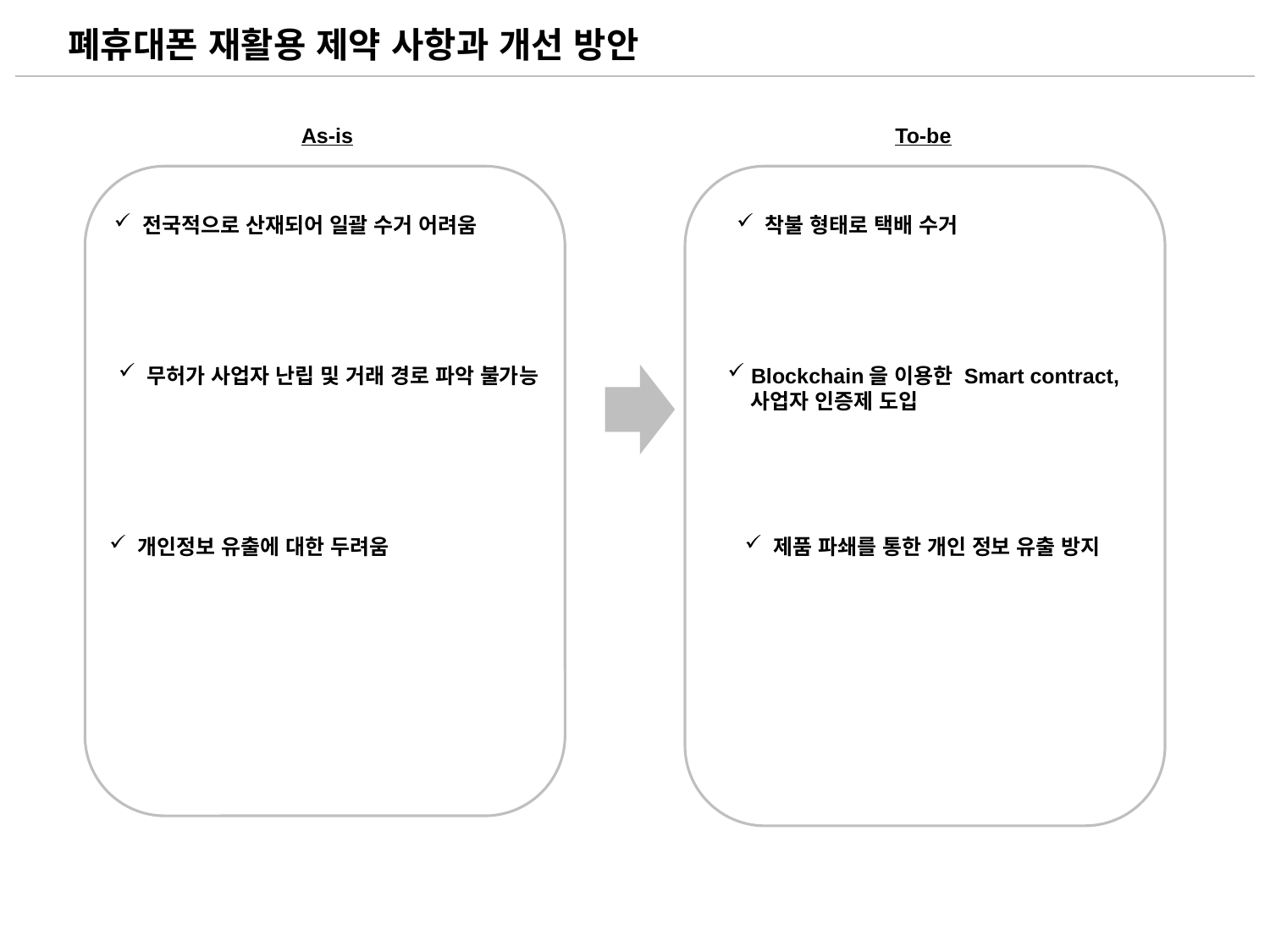

폐휴대폰 재활용 제약 사항과 개선 방안
As-is
To-be

 전국적으로 산재되어 일괄 수거 어려움
 착불 형태로 택배 수거
 무허가 사업자 난립 및 거래 경로 파악 불가능
 Blockchain을 이용한 Smart contract,
   사업자 인증제 도입

 개인정보 유출에 대한 두려움
 제품 파쇄를 통한 개인 정보 유출 방지